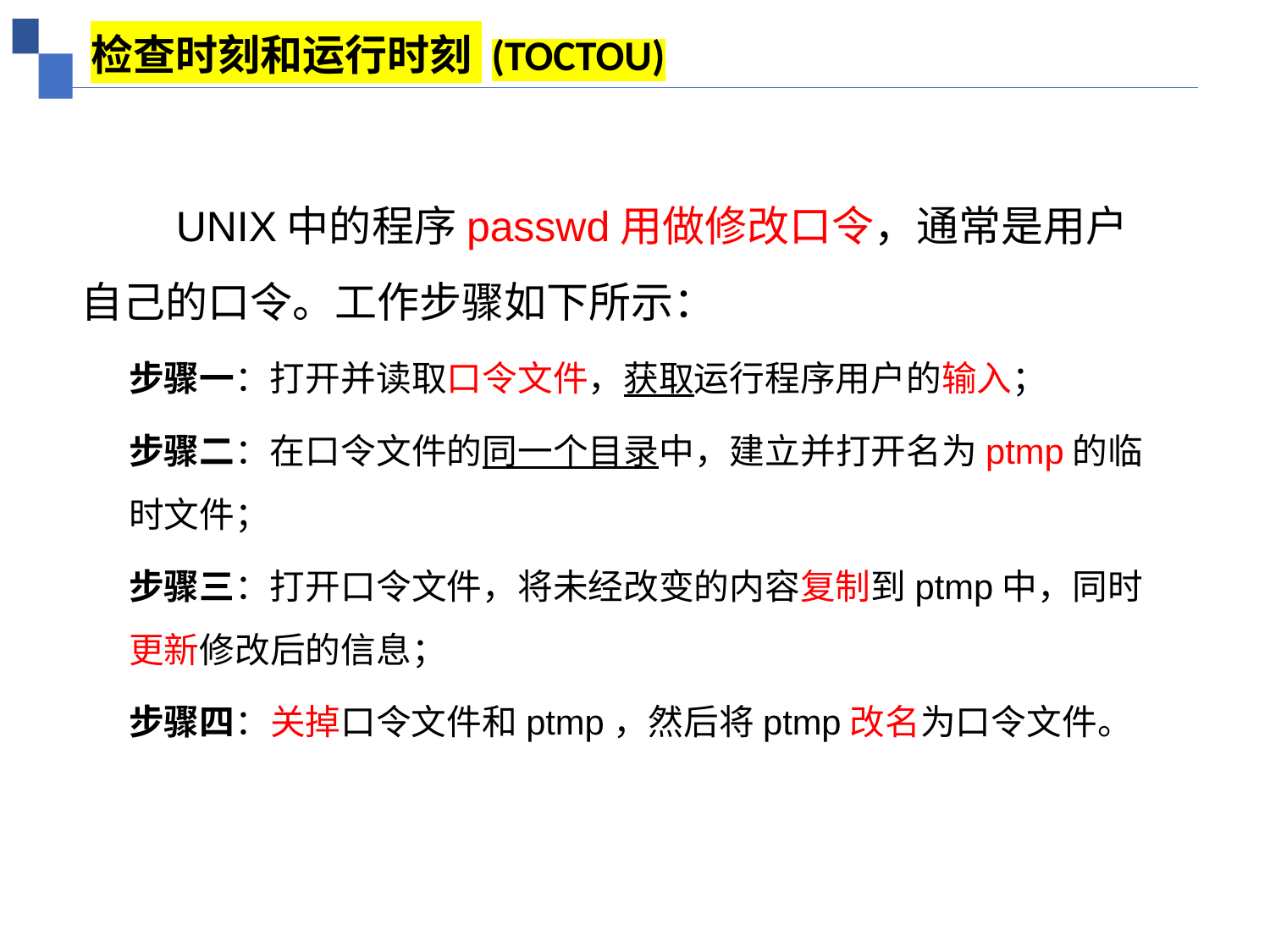

检查时刻和运行时刻 (TOCTOU)
        UNIX中的程序passwd用做修改口令，通常是用户自己的口令。工作步骤如下所示：
步骤一：打开并读取口令文件，获取运行程序用户的输入；
步骤二：在口令文件的同一个目录中，建立并打开名为ptmp的临时文件；
步骤三：打开口令文件，将未经改变的内容复制到ptmp中，同时更新修改后的信息；
步骤四：关掉口令文件和ptmp，然后将ptmp改名为口令文件。
23